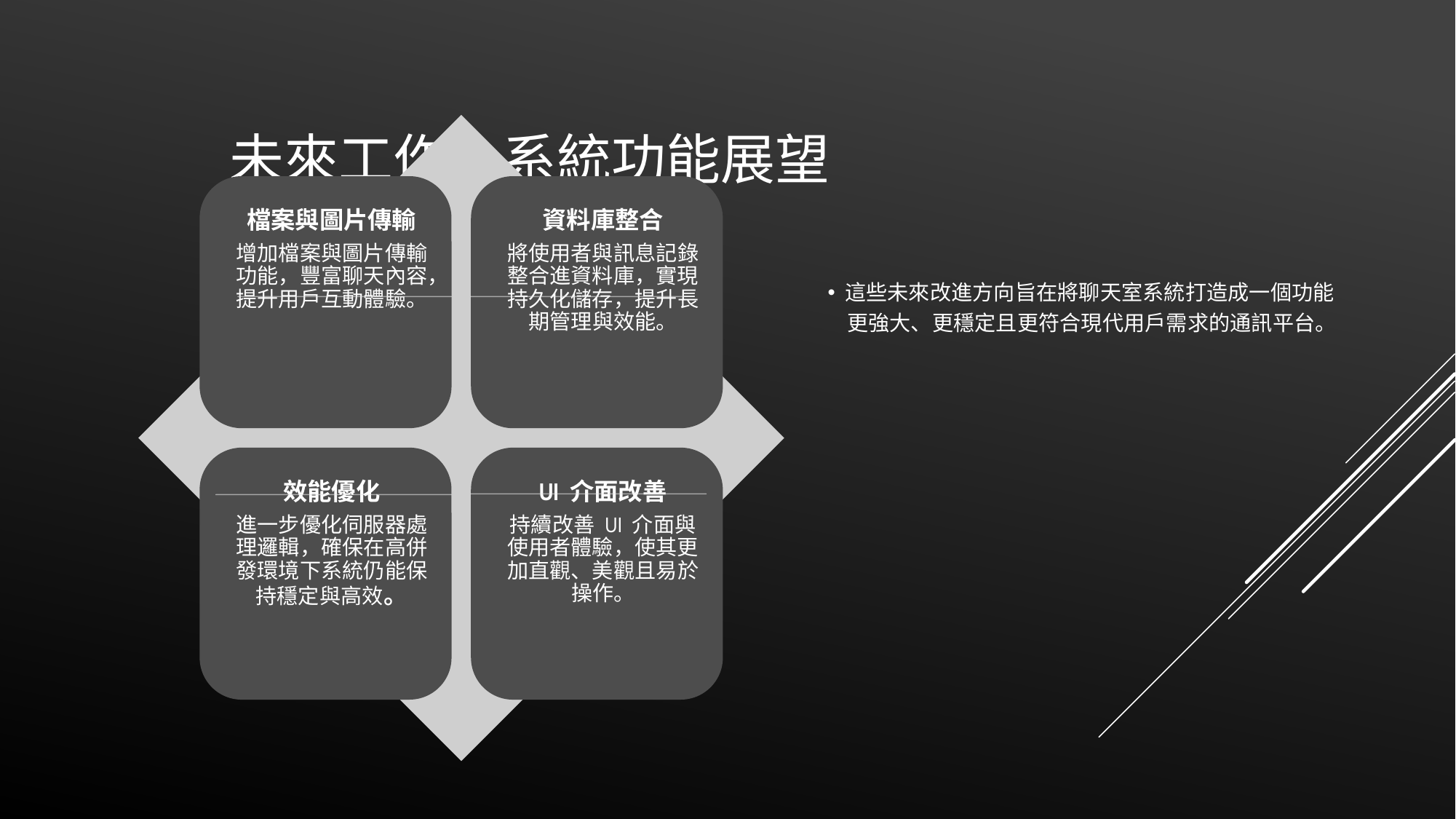

# 未來工作：系統功能展望
檔案與圖片傳輸
增加檔案與圖片傳輸功能，豐富聊天內容，提升用戶互動體驗。
資料庫整合
將使用者與訊息記錄整合進資料庫，實現持久化儲存，提升長期管理與效能。
效能優化
進一步優化伺服器處理邏輯，確保在高併發環境下系統仍能保持穩定與高效。
UI 介面改善
持續改善 UI 介面與使用者體驗，使其更加直觀、美觀且易於操作。
這些未來改進方向旨在將聊天室系統打造成一個功能
   更強大、更穩定且更符合現代用戶需求的通訊平台。